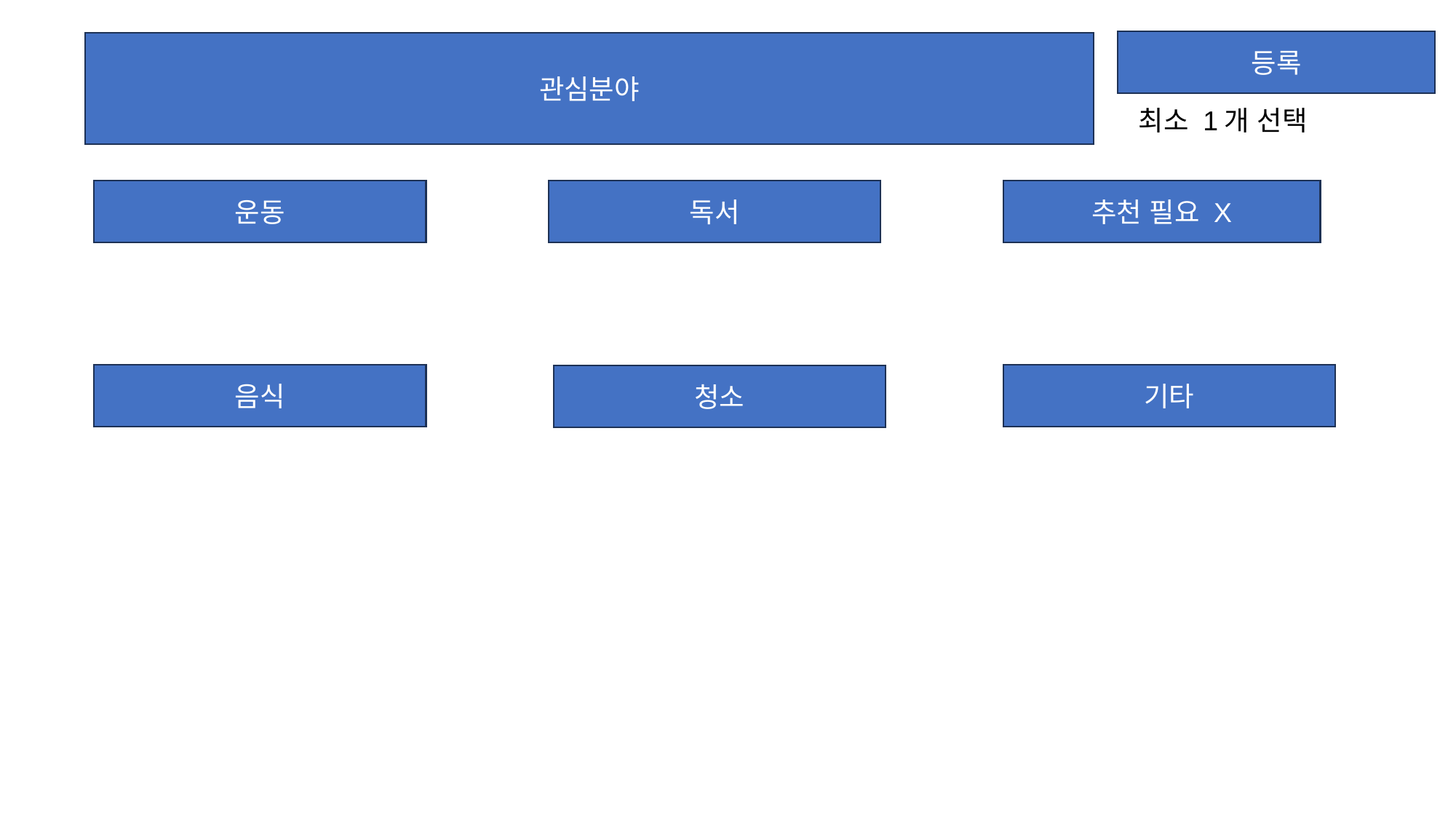

등록
관심분야
최소 1개 선택
독서
운동
추천 필요 X
기타
음식
청소